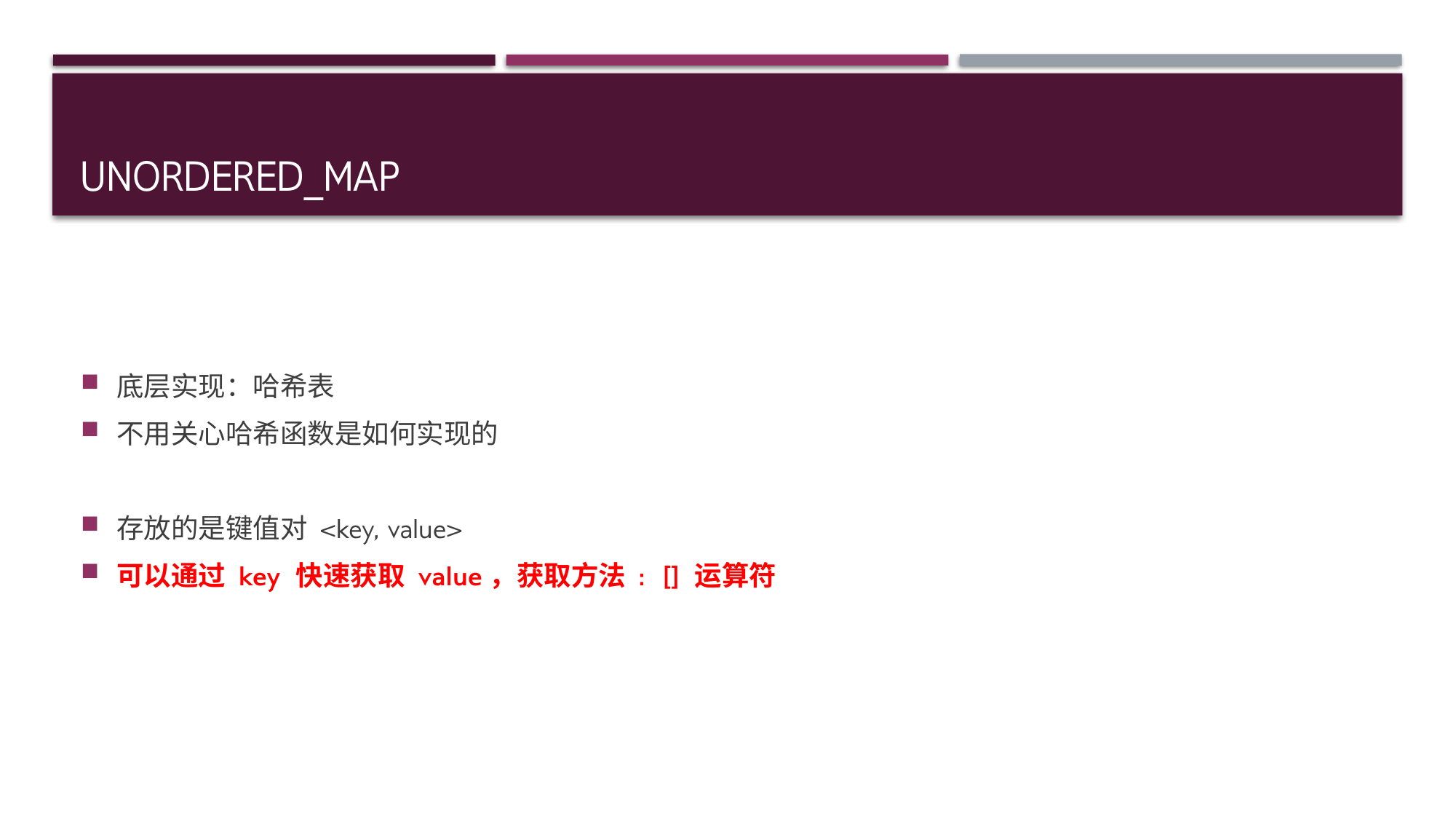

# Unordered_map
底层实现：哈希表
不用关心哈希函数是如何实现的

存放的是键值对 <key, value>
可以通过 key 快速获取 value，获取方法 :  [] 运算符